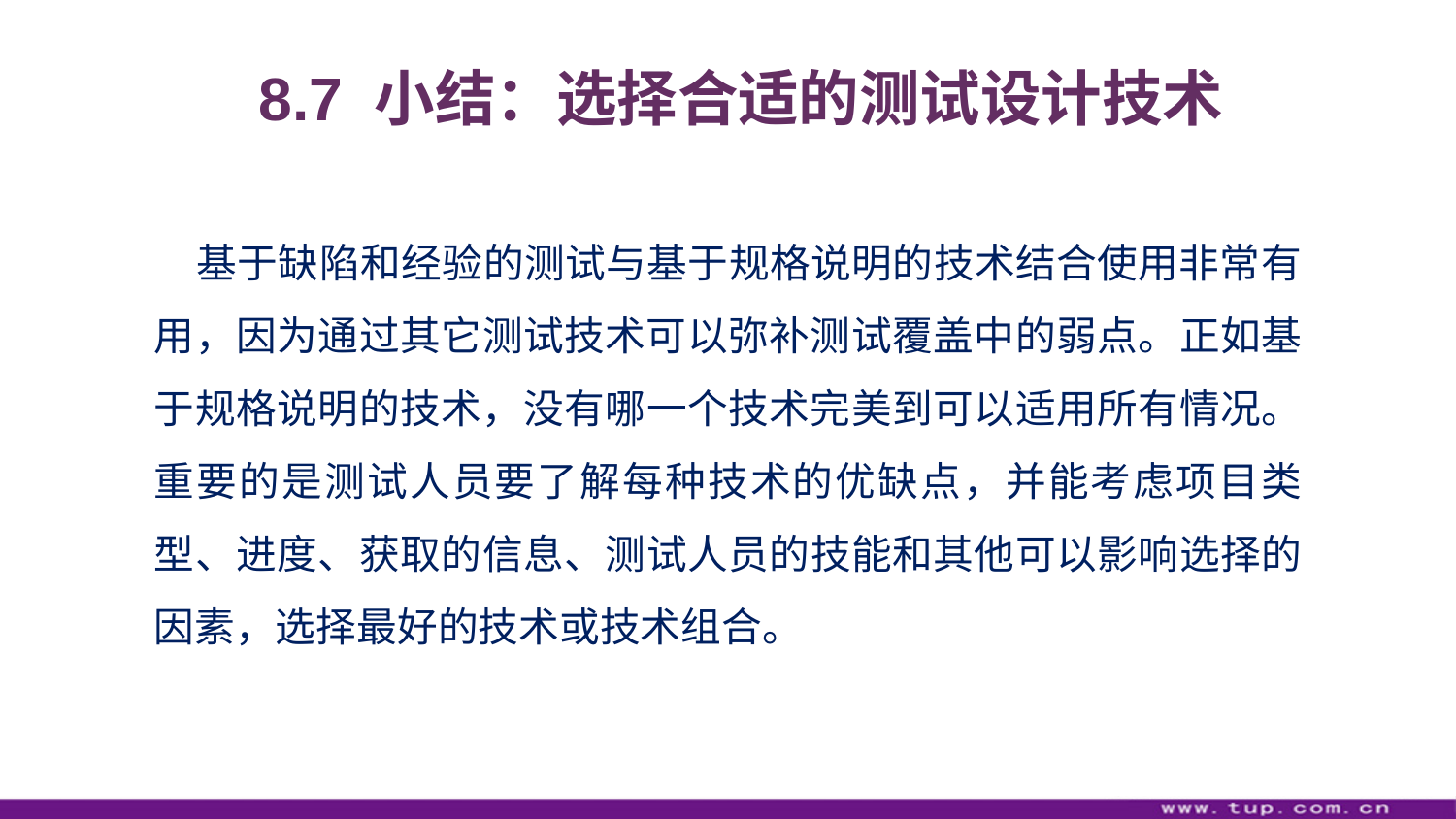

8.7 小结：选择合适的测试设计技术

基于缺陷和经验的测试与基于规格说明的技术结合使用非常有用，因为通过其它测试技术可以弥补测试覆盖中的弱点。正如基于规格说明的技术，没有哪一个技术完美到可以适用所有情况。重要的是测试人员要了解每种技术的优缺点，并能考虑项目类型、进度、获取的信息、测试人员的技能和其他可以影响选择的因素，选择最好的技术或技术组合。